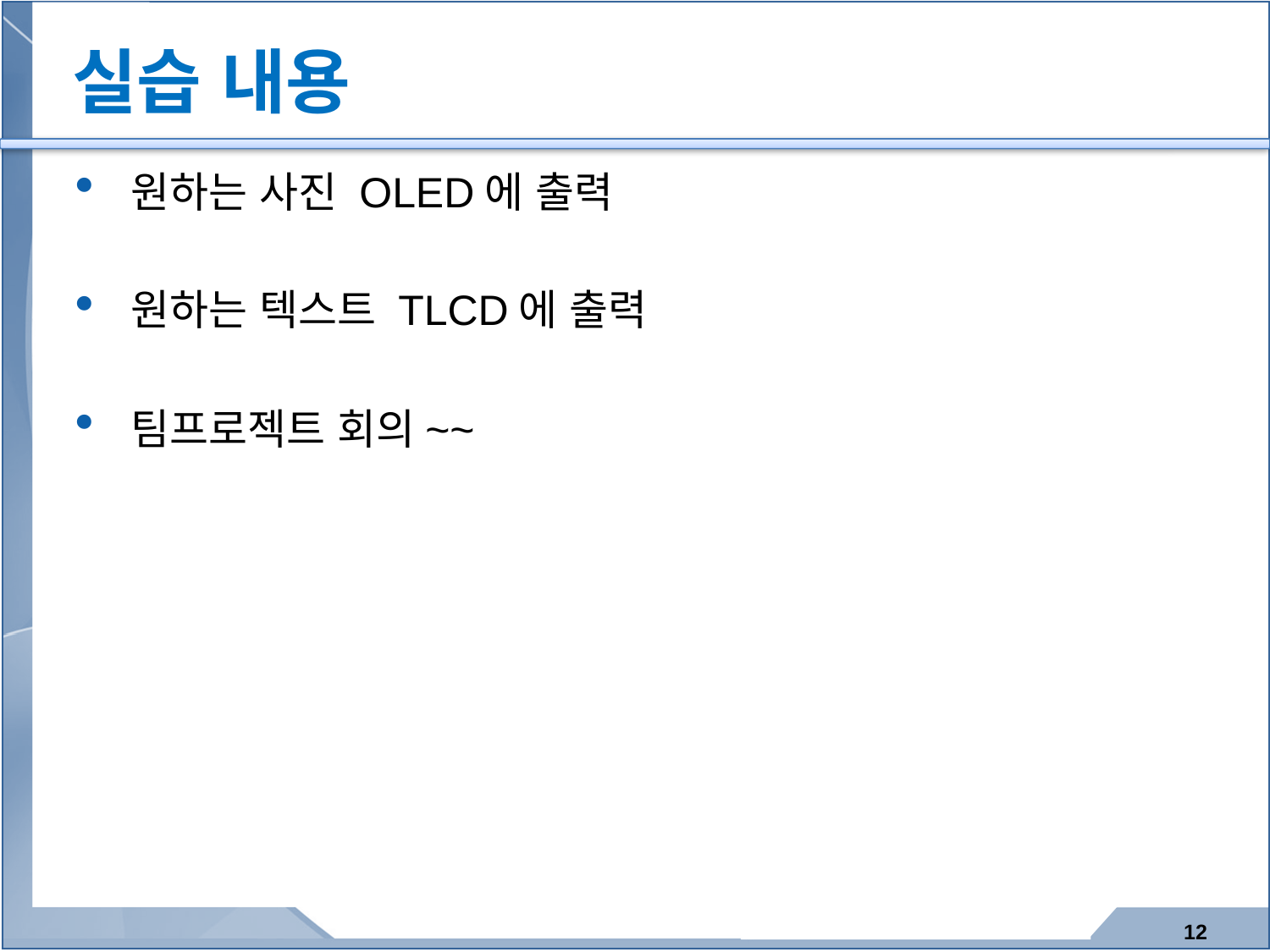

# 실습 내용
원하는 사진 OLED에 출력

원하는 텍스트 TLCD에 출력

팀프로젝트 회의~~
12